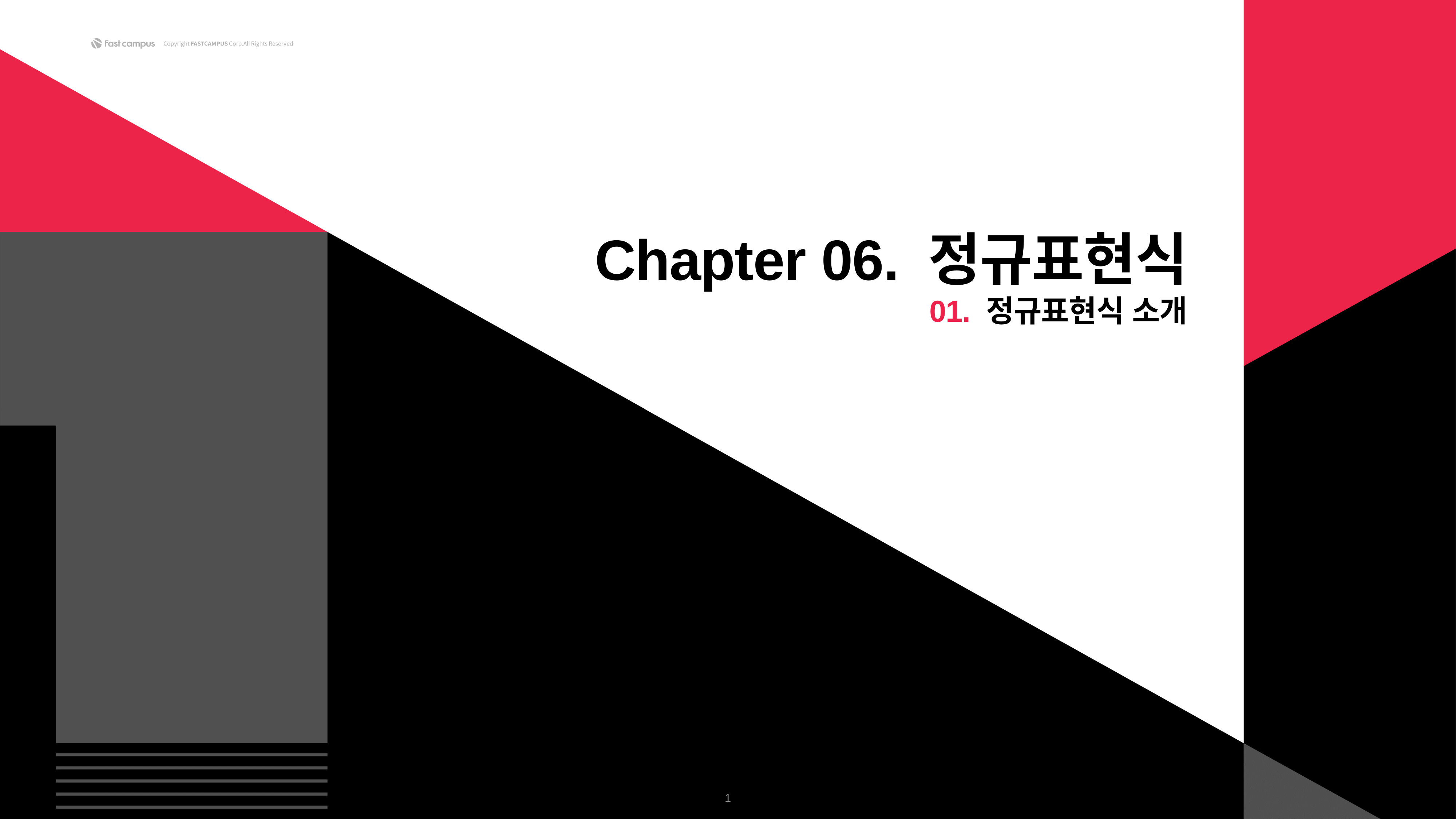

Chapter 06. 정규표현식
01. 정규표현식 소개
1